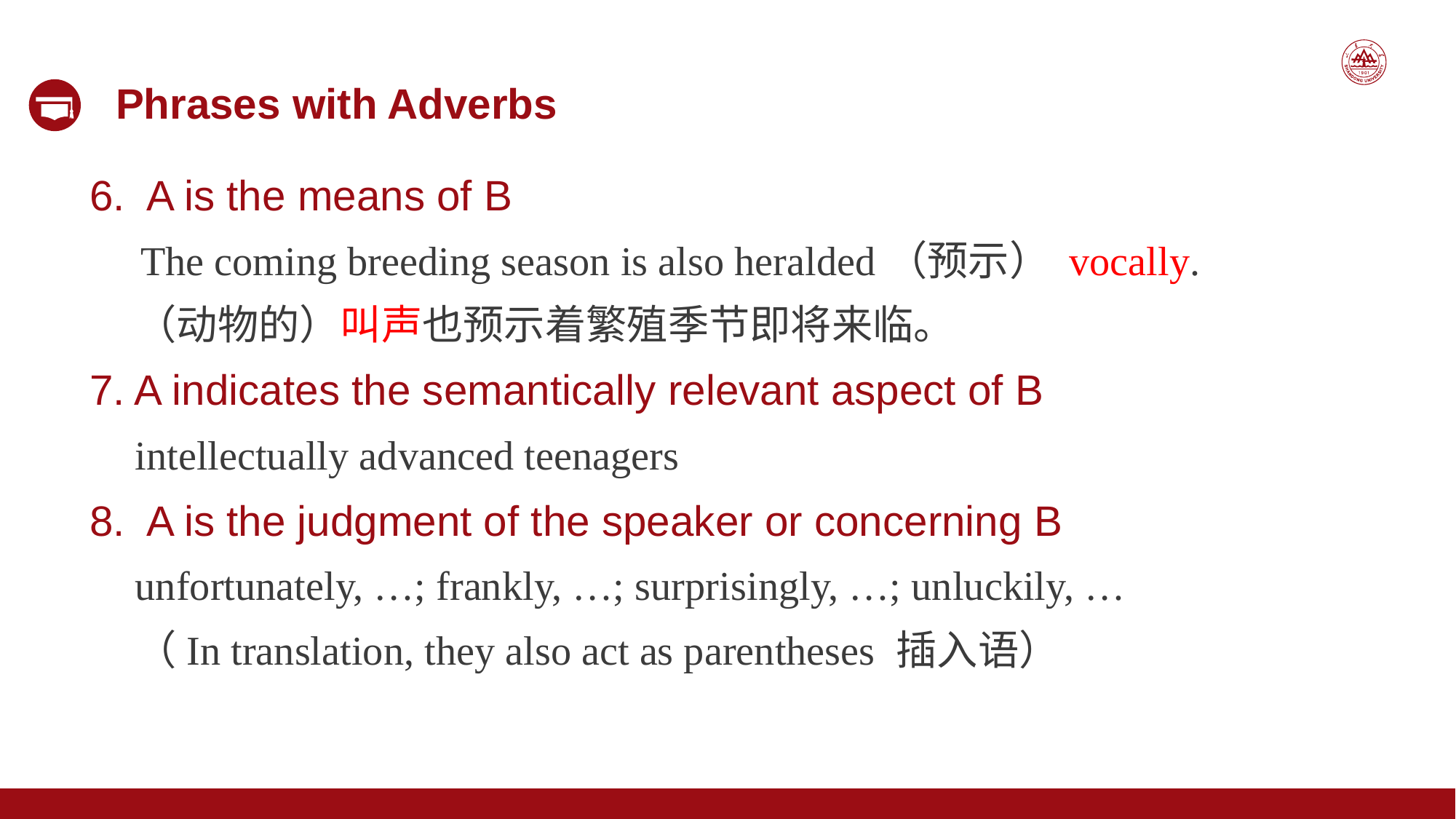

Phrases with Adverbs
6.  A is the means of B
     The coming breeding season is also heralded（预示） vocally.
    （动物的）叫声也预示着繁殖季节即将来临。
7. A indicates the semantically relevant aspect of B
     intellectually advanced teenagers
8.  A is the judgment of the speaker or concerning B
     unfortunately, …; frankly, …; surprisingly, …; unluckily, …
    （In translation, they also act as parentheses 插入语）